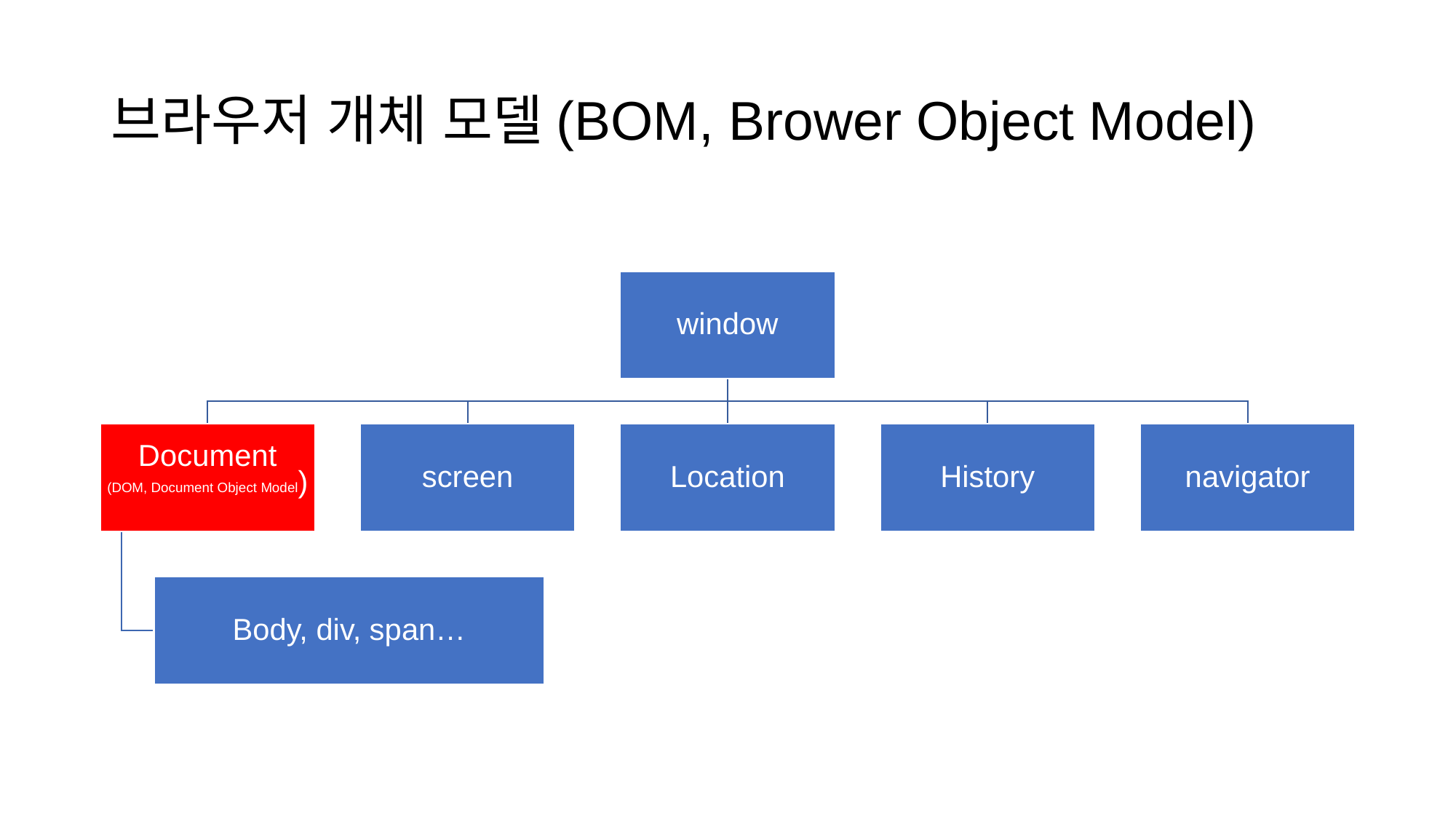

# 브라우저 개체 모델(BOM, Brower Object Model)
window
Document
(DOM, Document Object Model)
Body, div, span…
screen
Location
History
navigator